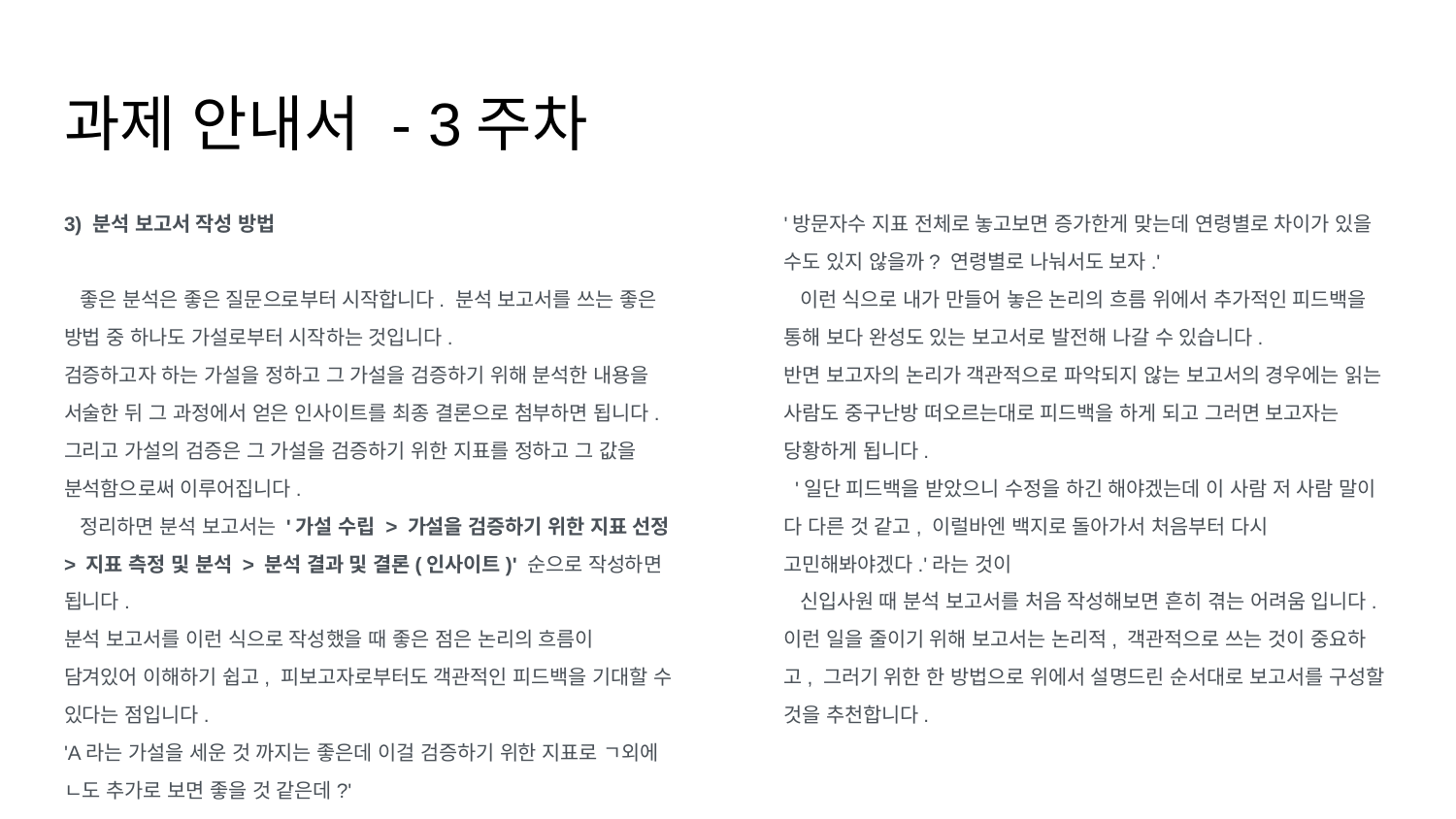

# 과제 안내서 - 3주차
3) 분석 보고서 작성 방법

  좋은 분석은 좋은 질문으로부터 시작합니다. 분석 보고서를 쓰는 좋은 방법 중 하나도 가설로부터 시작하는 것입니다.
검증하고자 하는 가설을 정하고 그 가설을 검증하기 위해 분석한 내용을 서술한 뒤 그 과정에서 얻은 인사이트를 최종 결론으로 첨부하면 됩니다.
그리고 가설의 검증은 그 가설을 검증하기 위한 지표를 정하고 그 값을 분석함으로써 이루어집니다.
  정리하면 분석 보고서는 '가설 수립 > 가설을 검증하기 위한 지표 선정 > 지표 측정 및 분석 > 분석 결과 및 결론(인사이트)' 순으로 작성하면 됩니다.
분석 보고서를 이런 식으로 작성했을 때 좋은 점은 논리의 흐름이 담겨있어 이해하기 쉽고, 피보고자로부터도 객관적인 피드백을 기대할 수 있다는 점입니다.
'A라는 가설을 세운 것 까지는 좋은데 이걸 검증하기 위한 지표로 ㄱ외에 ㄴ도 추가로 보면 좋을 것 같은데?'

'방문자수 지표 전체로 놓고보면 증가한게 맞는데 연령별로 차이가 있을 수도 있지 않을까? 연령별로 나눠서도 보자.'
  이런 식으로 내가 만들어 놓은 논리의 흐름 위에서 추가적인 피드백을 통해 보다 완성도 있는 보고서로 발전해 나갈 수 있습니다.
반면 보고자의 논리가 객관적으로 파악되지 않는 보고서의 경우에는 읽는 사람도 중구난방 떠오르는대로 피드백을 하게 되고 그러면 보고자는 당황하게 됩니다.
  '일단 피드백을 받았으니 수정을 하긴 해야겠는데 이 사람 저 사람 말이 다 다른 것 같고, 이럴바엔 백지로 돌아가서 처음부터 다시 고민해봐야겠다.'라는 것이
  신입사원 때 분석 보고서를 처음 작성해보면 흔히 겪는 어려움 입니다.
이런 일을 줄이기 위해 보고서는 논리적, 객관적으로 쓰는 것이 중요하고, 그러기 위한 한 방법으로 위에서 설명드린 순서대로 보고서를 구성할 것을 추천합니다.